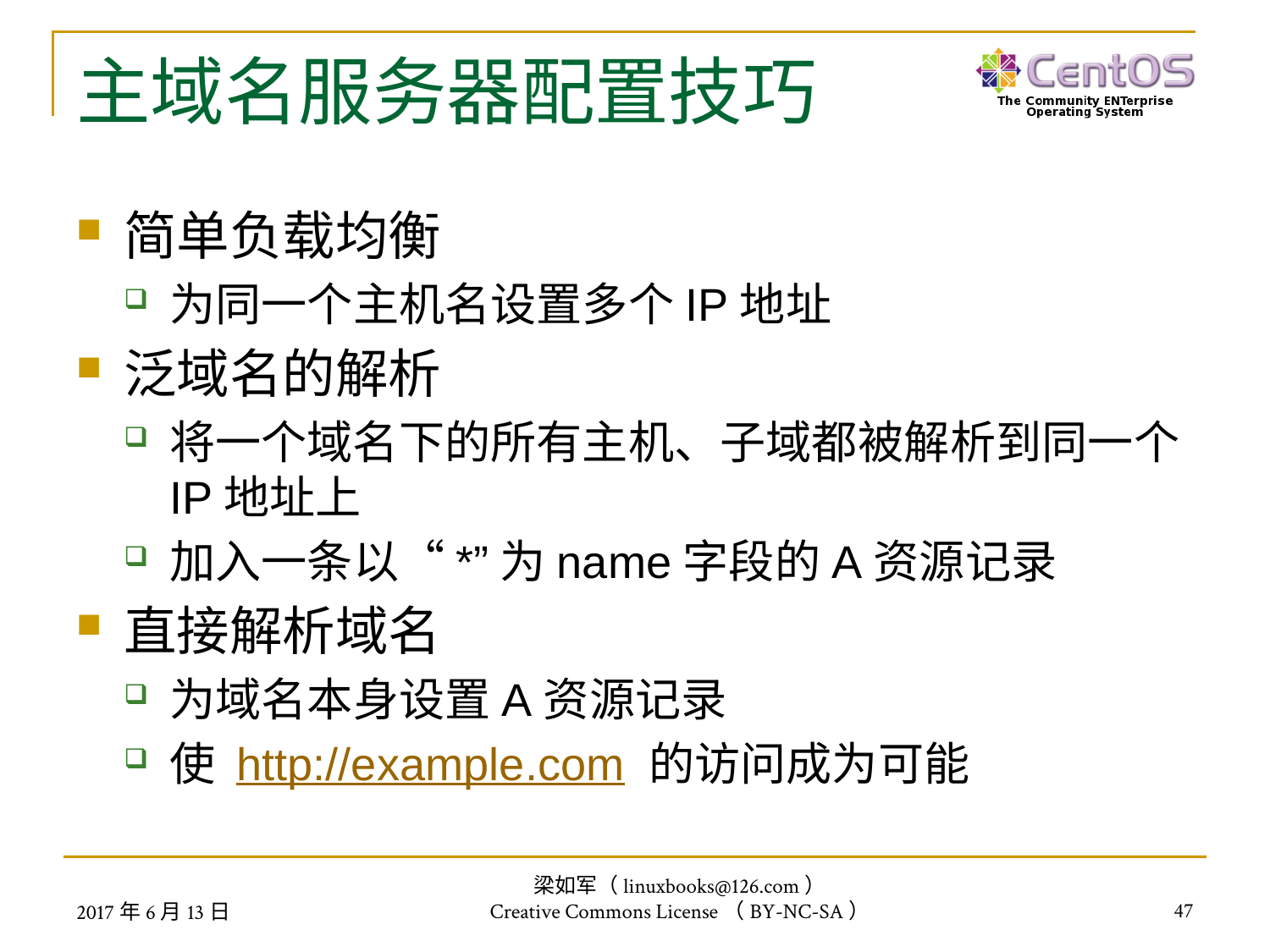

# 主域名服务器配置技巧
简单负载均衡
为同一个主机名设置多个IP地址
泛域名的解析
将一个域名下的所有主机、子域都被解析到同一个IP地址上
加入一条以“*”为name字段的A资源记录
直接解析域名
为域名本身设置A资源记录
使 http://example.com 的访问成为可能

梁如军（linuxbooks@126.com）
Creative Commons License（BY-NC-SA）
2017年6月13日
47